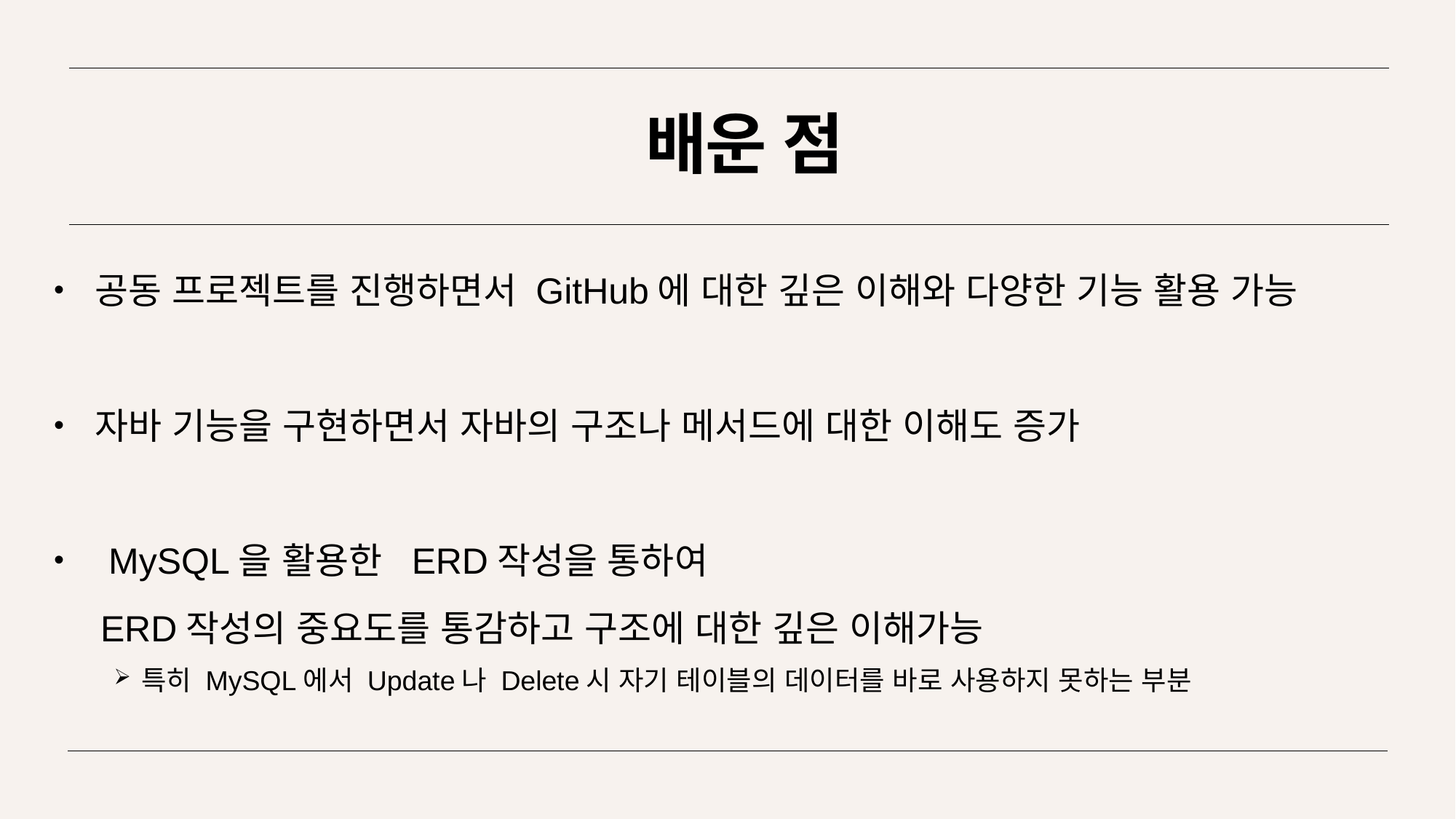

# 배운 점
공동 프로젝트를 진행하면서 GitHub에 대한 깊은 이해와 다양한 기능 활용 가능

자바 기능을 구현하면서 자바의 구조나 메서드에 대한 이해도 증가

MySQL을 활용한  ERD작성을 통하여
  ERD작성의 중요도를 통감하고 구조에 대한 깊은 이해가능
특히 MySQL에서 Update나 Delete시 자기 테이블의 데이터를 바로 사용하지 못하는 부분